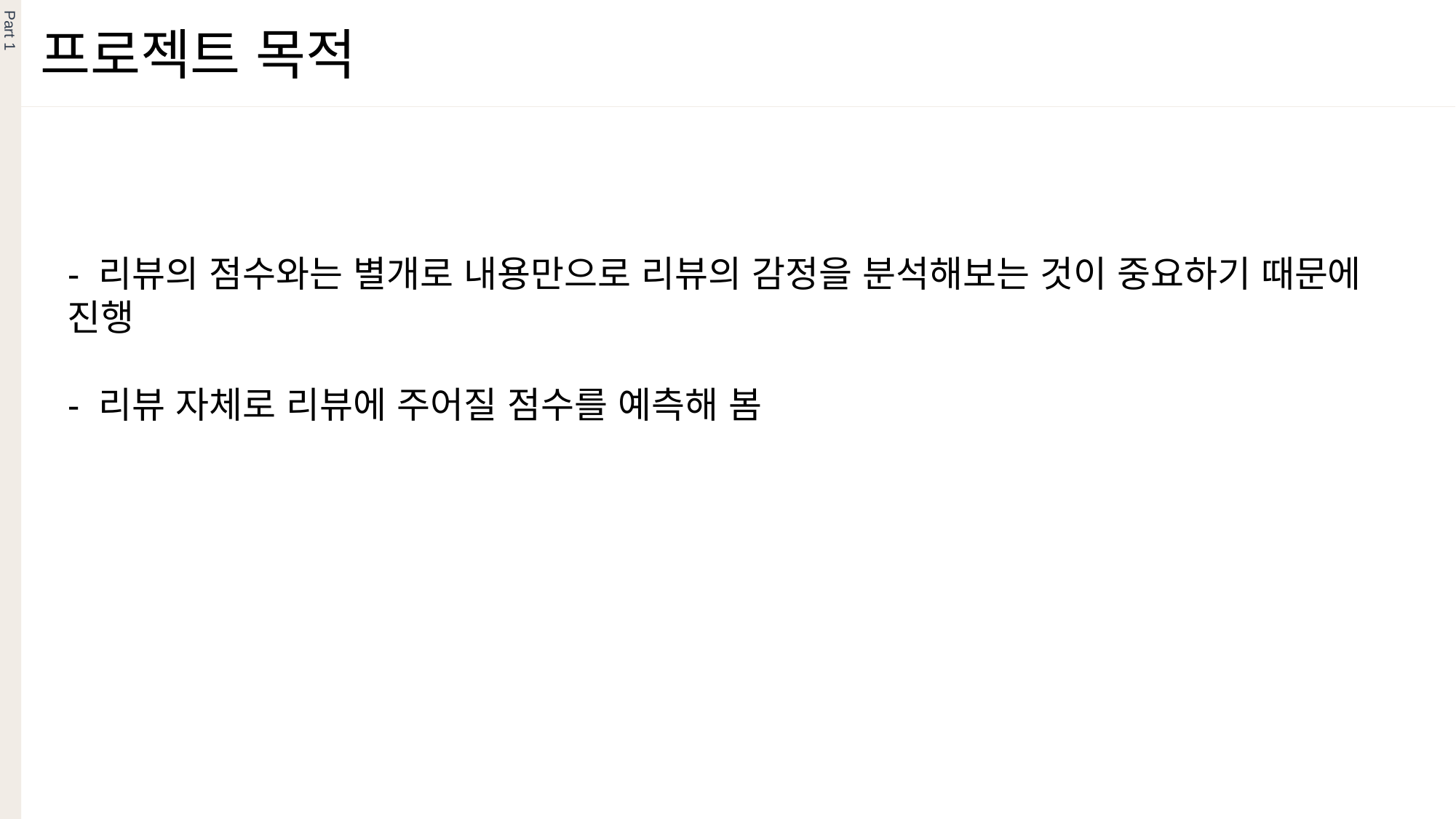

프로젝트 목적
Part 1
- 리뷰의 점수와는 별개로 내용만으로 리뷰의 감정을 분석해보는 것이 중요하기 때문에 진행

- 리뷰 자체로 리뷰에 주어질 점수를 예측해 봄